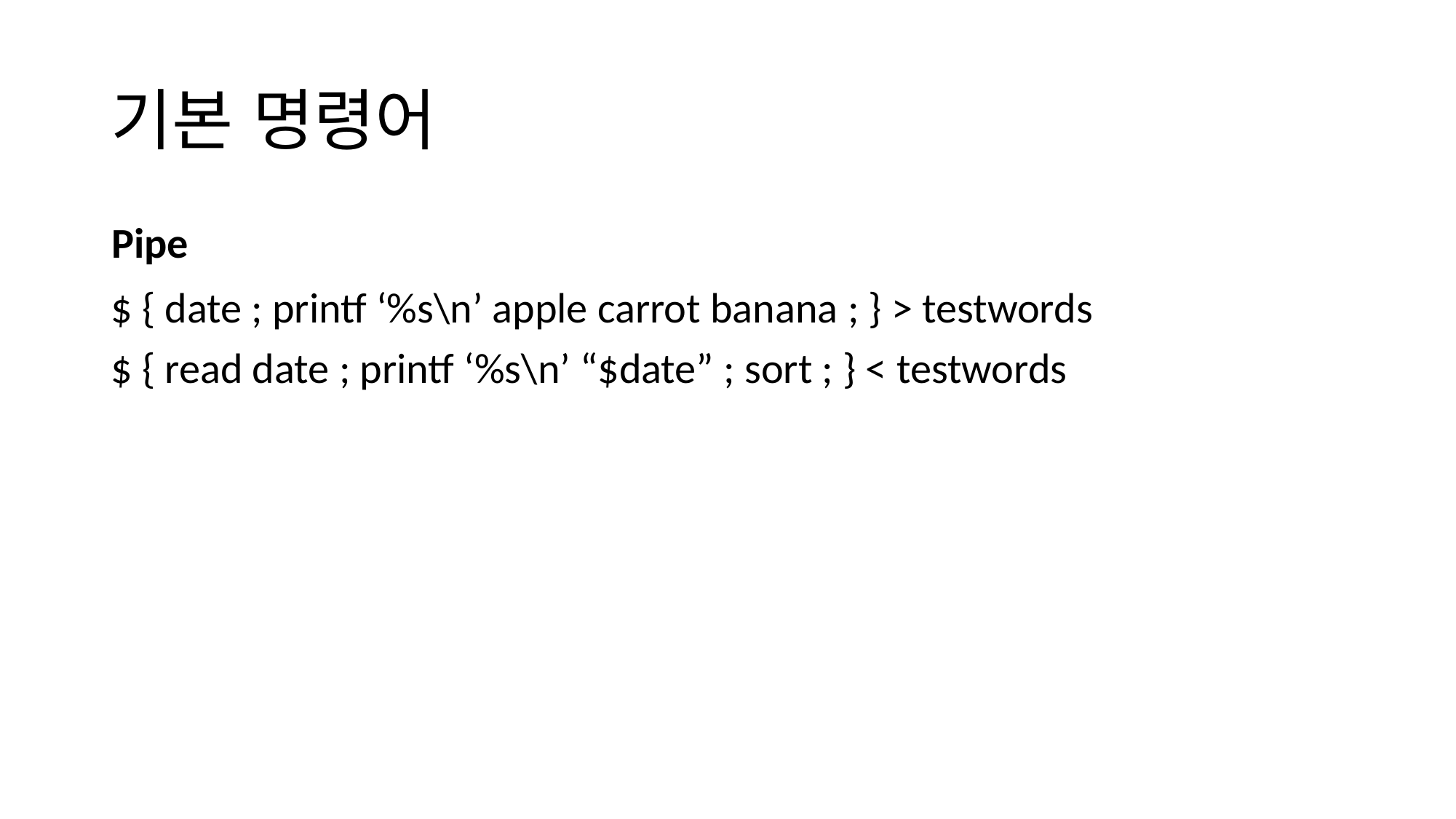

# 기본 명령어
Pipe
$ { date ; printf ‘%s\n’ apple carrot banana ; } > testwords
$ { read date ; printf ‘%s\n’ “$date” ; sort ; } < testwords